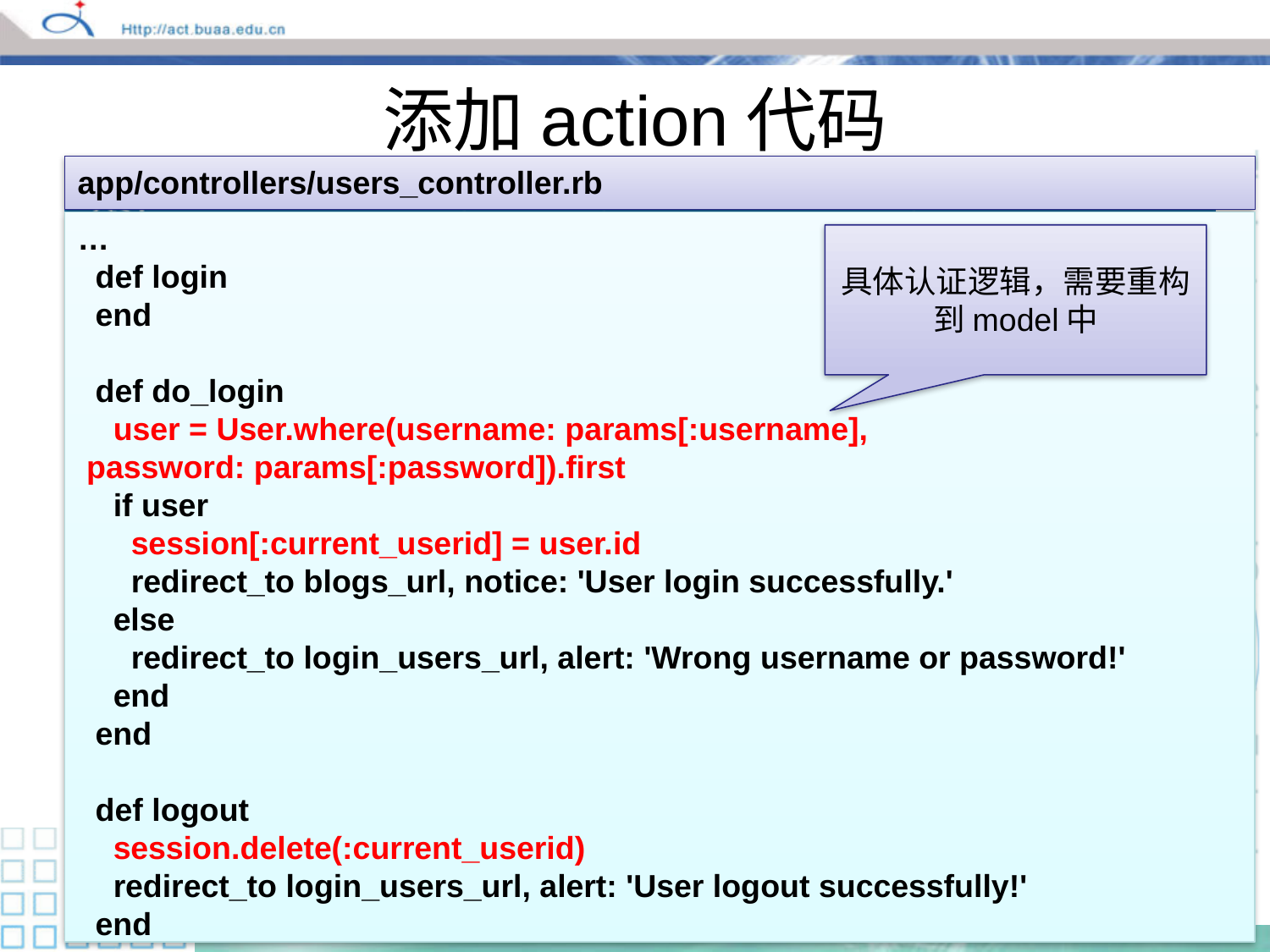

# 添加action代码
app/controllers/users_controller.rb
…
  def login
  end

  def do_login
    user = User.where(username: params[:username],
 password: params[:password]).first
    if user
      session[:current_userid] = user.id
      redirect_to blogs_url, notice: 'User login successfully.'
    else
      redirect_to login_users_url, alert: 'Wrong username or password!'
    end
  end

  def logout
    session.delete(:current_userid)
    redirect_to login_users_url, alert: 'User logout successfully!'
  end

具体认证逻辑，需要重构到model中